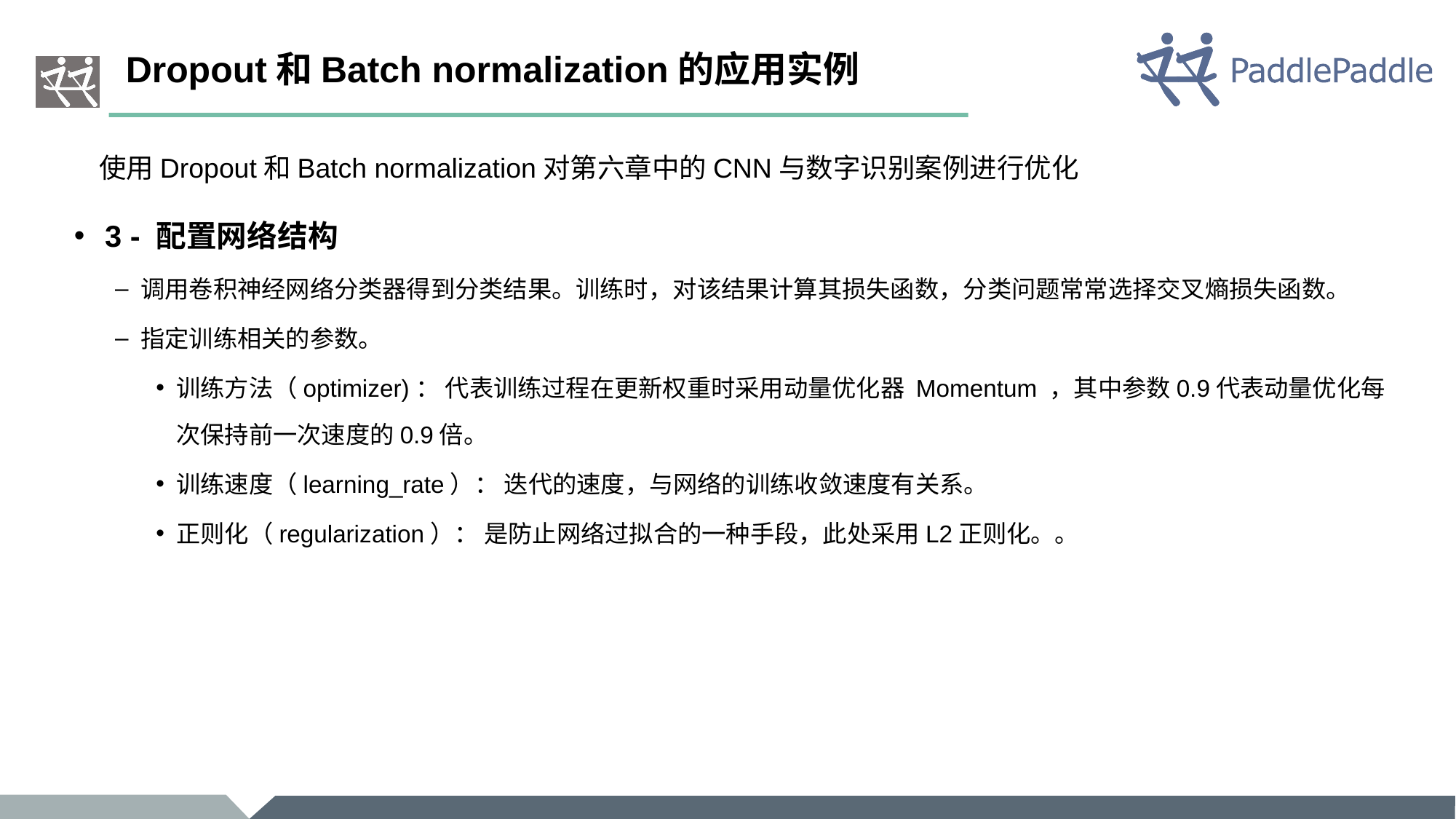

# Dropout和Batch normalization的应用实例
使用Dropout和Batch normalization对第六章中的CNN与数字识别案例进行优化
3 - 配置网络结构
调用卷积神经网络分类器得到分类结果。训练时，对该结果计算其损失函数，分类问题常常选择交叉熵损失函数。
指定训练相关的参数。
训练方法（optimizer)： 代表训练过程在更新权重时采用动量优化器 Momentum ，其中参数0.9代表动量优化每次保持前一次速度的0.9倍。
训练速度（learning_rate）： 迭代的速度，与网络的训练收敛速度有关系。
正则化（regularization）： 是防止网络过拟合的一种手段，此处采用L2正则化。。